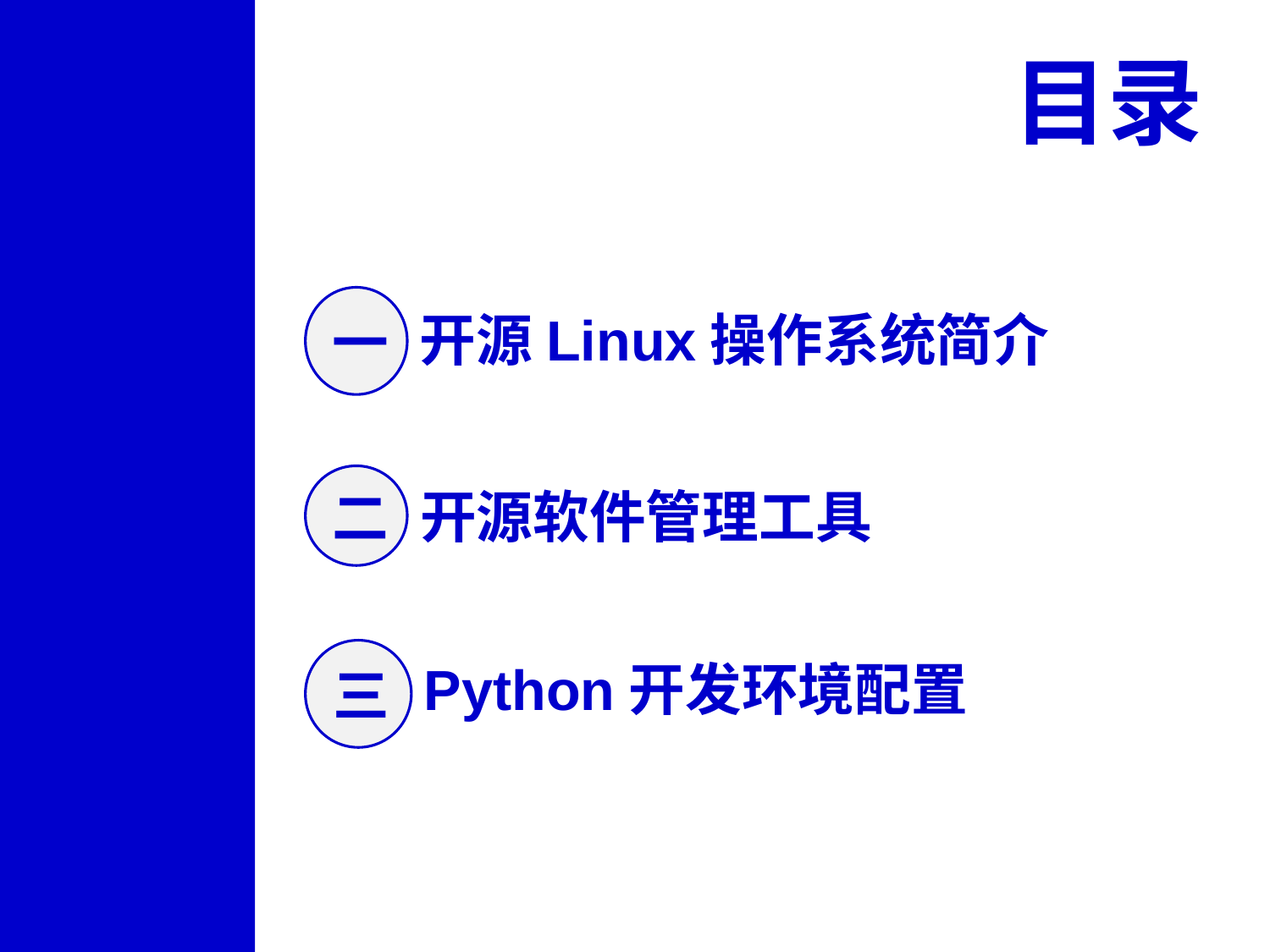

目录
一
开源Linux操作系统简介
二
开源软件管理工具
三
Python开发环境配置